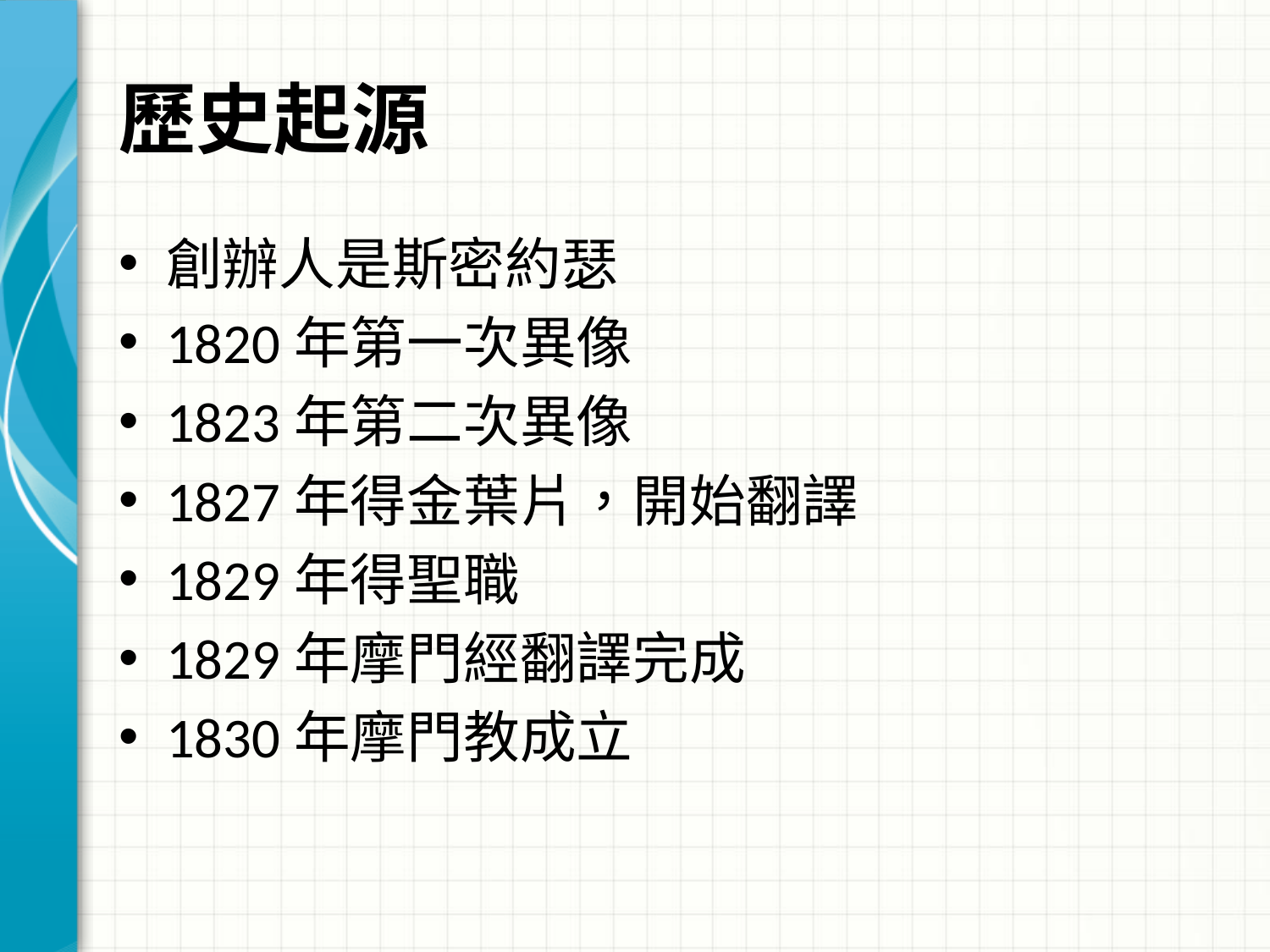

# 歷史起源
創辦人是斯密約瑟
1820年第一次異像
1823年第二次異像
1827年得金葉片，開始翻譯
1829年得聖職
1829年摩門經翻譯完成
1830年摩門教成立